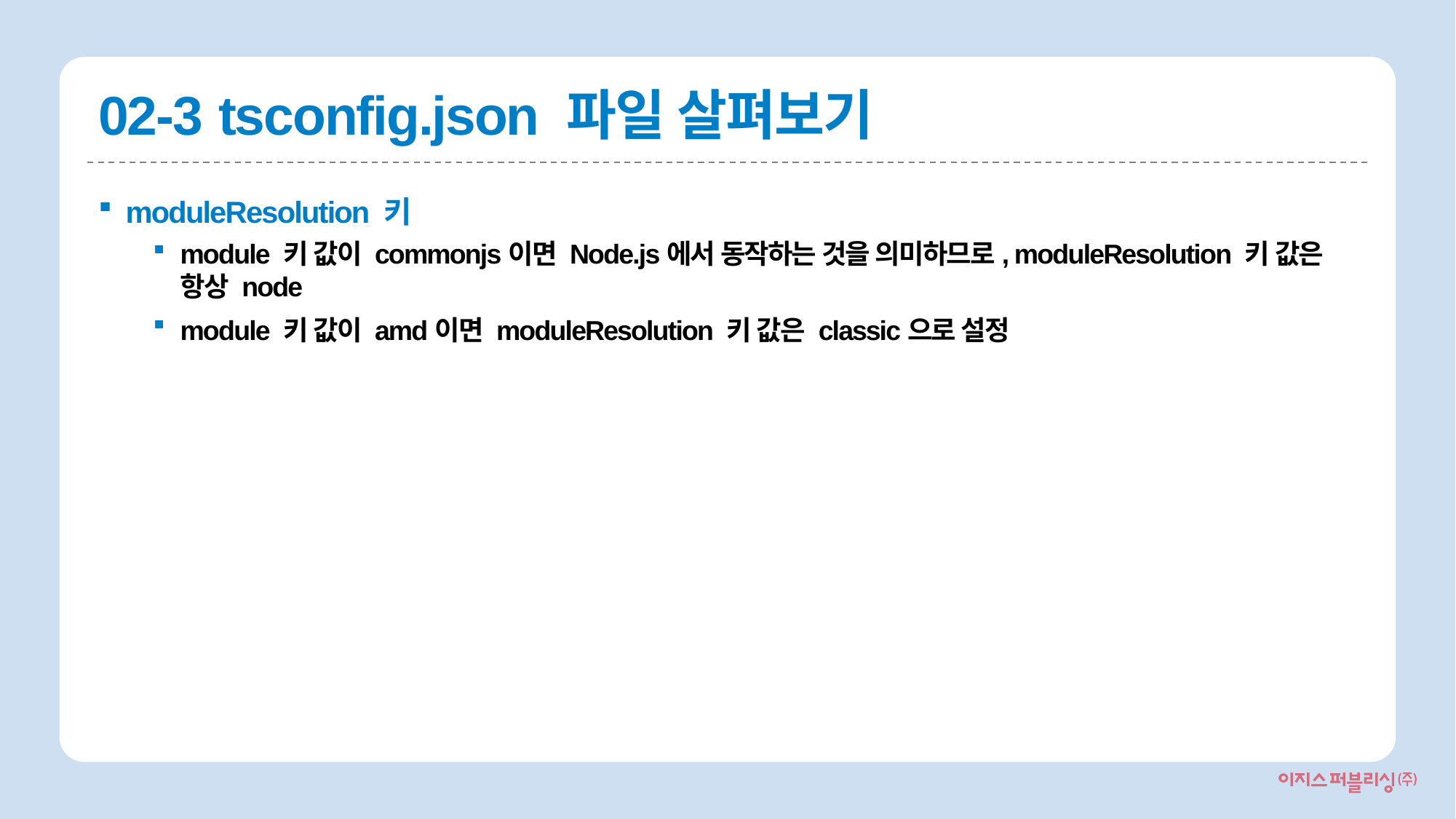

# 02-3 tsconfig.json 파일 살펴보기
moduleResolution 키
module 키 값이 commonjs이면 Node.js에서 동작하는 것을 의미하므로, moduleResolution 키 값은 항상 node
module 키 값이 amd이면 moduleResolution 키 값은 classic으로 설정